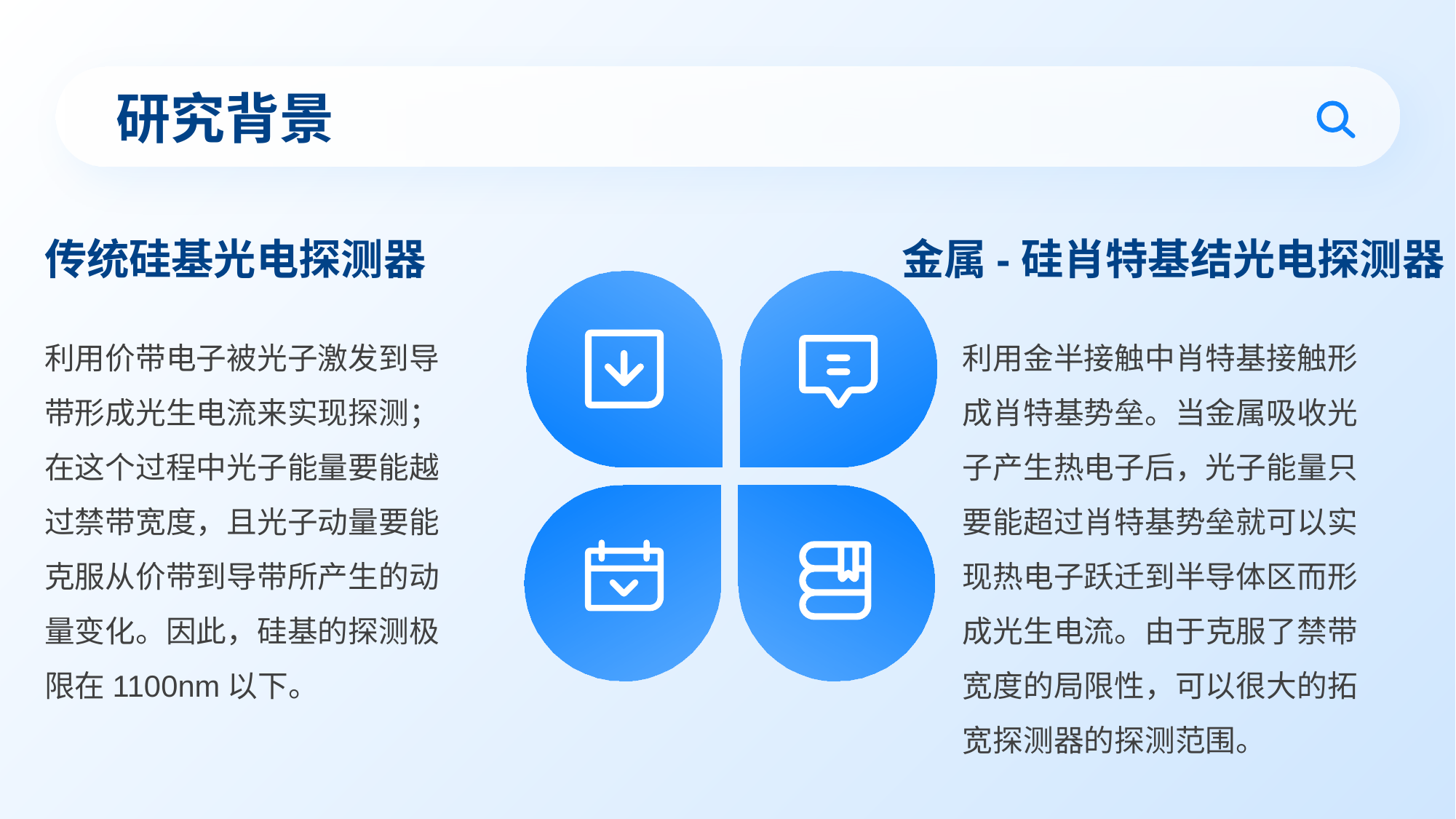

研究背景

传统硅基光电探测器
金属-硅肖特基结光电探测器

利用价带电子被光子激发到导带形成光生电流来实现探测；在这个过程中光子能量要能越过禁带宽度，且光子动量要能克服从价带到导带所产生的动量变化。因此，硅基的探测极限在1100nm以下。
利用金半接触中肖特基接触形成肖特基势垒。当金属吸收光子产生热电子后，光子能量只要能超过肖特基势垒就可以实现热电子跃迁到半导体区而形成光生电流。由于克服了禁带宽度的局限性，可以很大的拓宽探测器的探测范围。